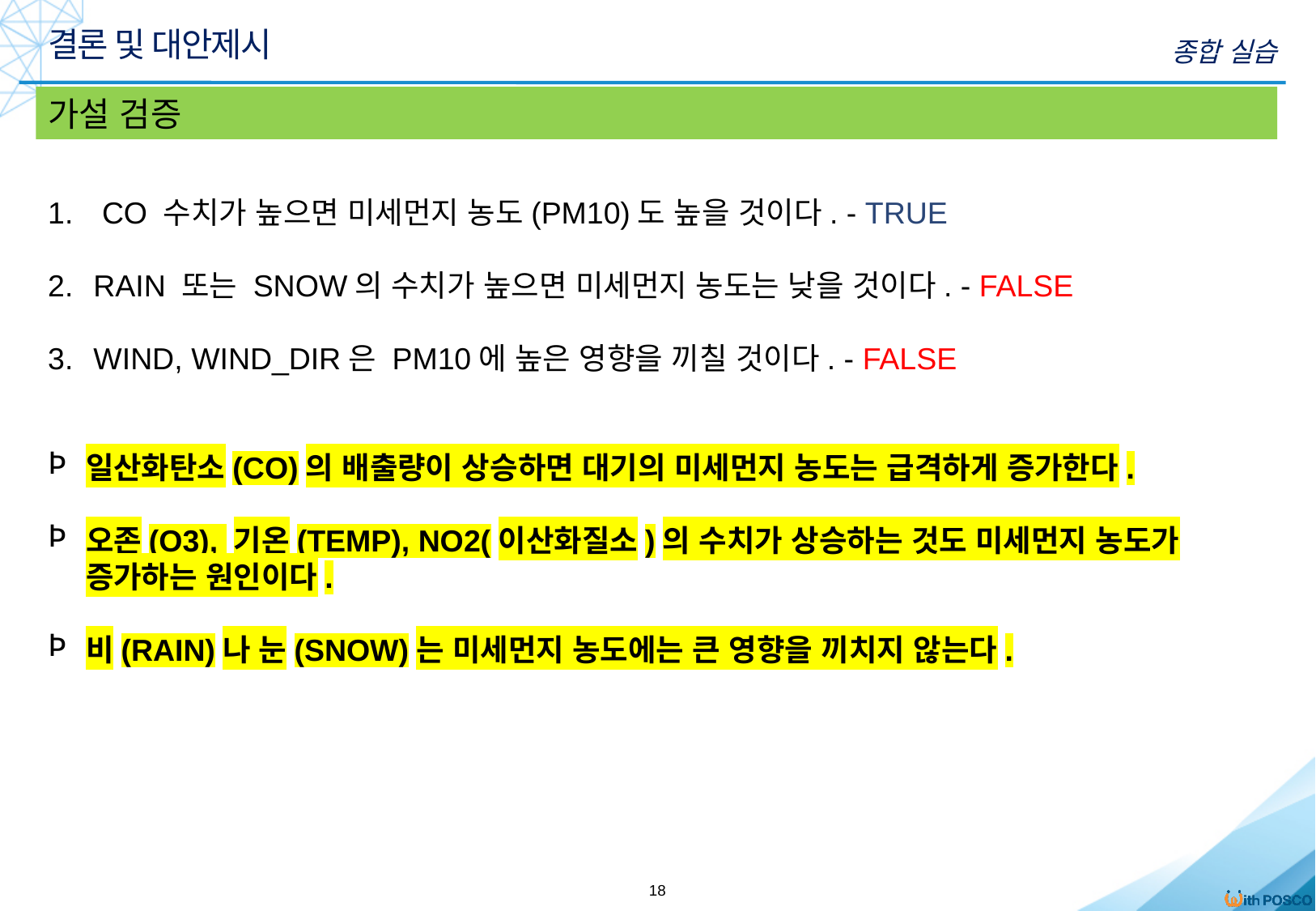

결론 및 대안제시
종합 실습
가설 검증
 CO 수치가 높으면 미세먼지 농도(PM10)도 높을 것이다. - TRUE

RAIN 또는 SNOW의 수치가 높으면 미세먼지 농도는 낮을 것이다. - FALSE

WIND, WIND_DIR은 PM10에 높은 영향을 끼칠 것이다. - FALSE

일산화탄소(CO)의 배출량이 상승하면 대기의 미세먼지 농도는 급격하게 증가한다.

오존(O3), 기온(TEMP), NO2(이산화질소)의 수치가 상승하는 것도 미세먼지 농도가 증가하는 원인이다.

비(RAIN)나 눈(SNOW)는 미세먼지 농도에는 큰 영향을 끼치지 않는다.